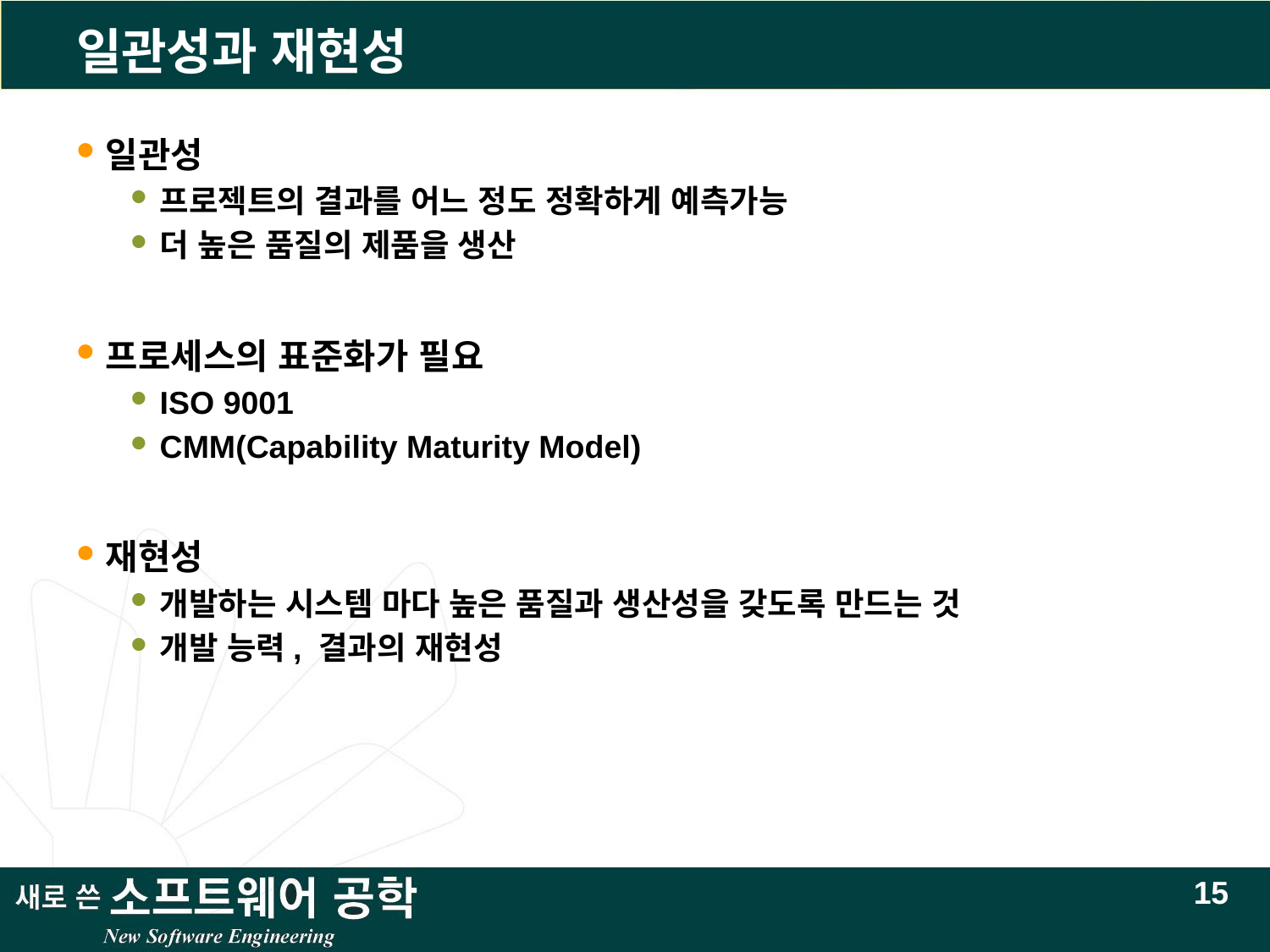

# 일관성과 재현성
일관성
프로젝트의 결과를 어느 정도 정확하게 예측가능
더 높은 품질의 제품을 생산

프로세스의 표준화가 필요
ISO 9001
CMM(Capability Maturity Model)

재현성
개발하는 시스템 마다 높은 품질과 생산성을 갖도록 만드는 것
개발 능력, 결과의 재현성

15